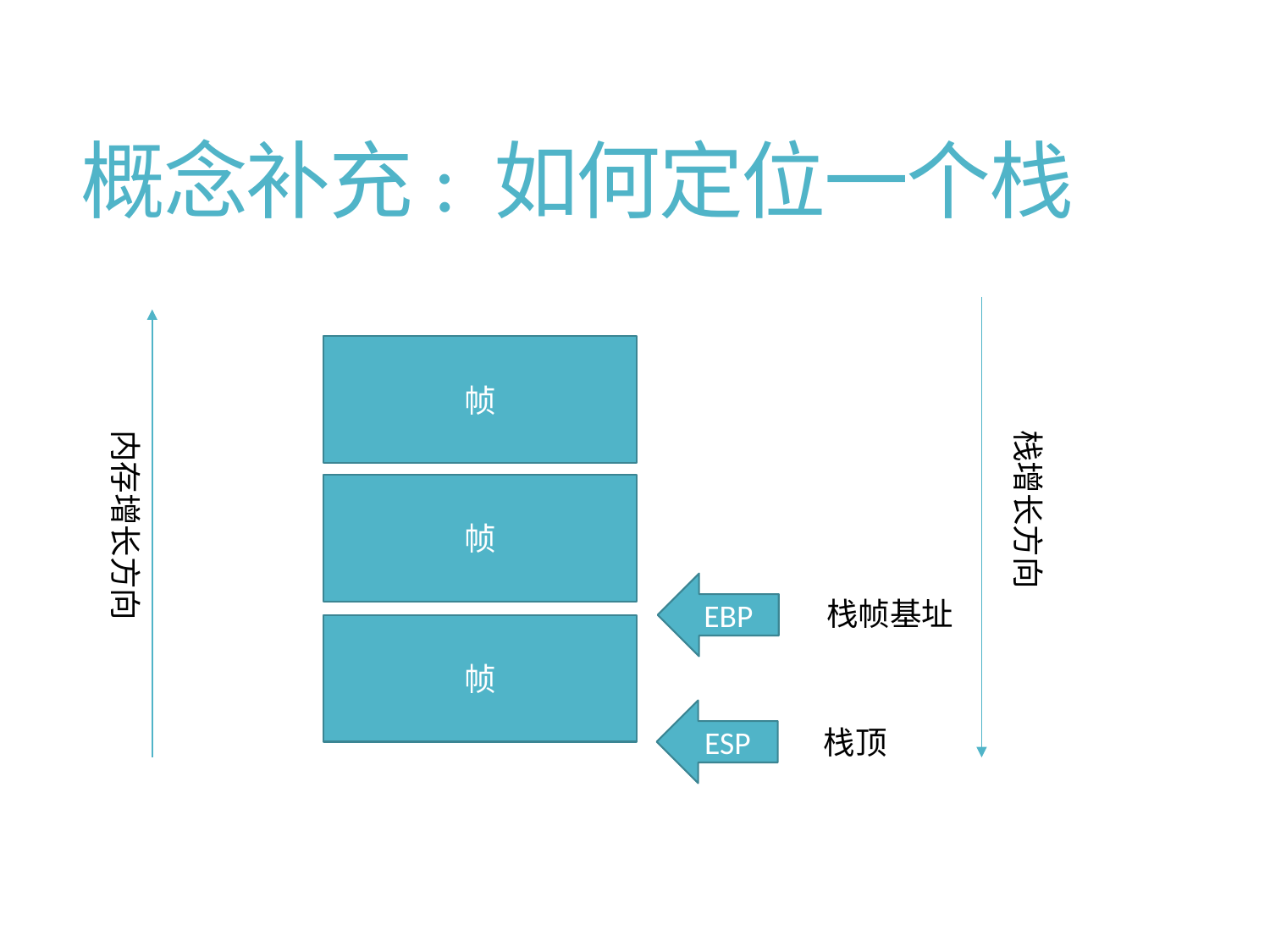

# 概念补充: 如何定位一个栈
帧
内存增长方向
栈增长方向
帧
EBP
栈帧基址
帧
ESP
栈顶